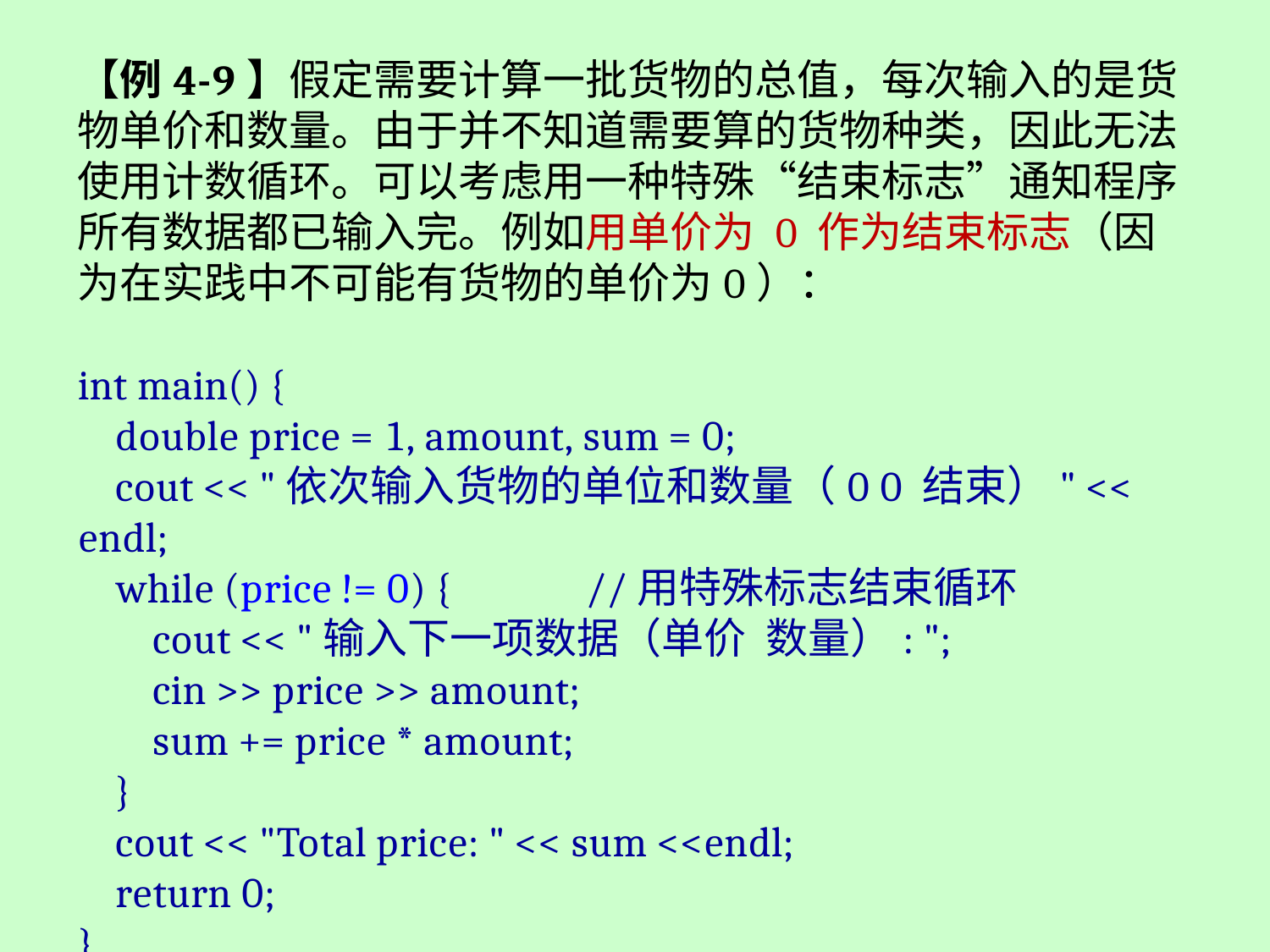

【例4-9】假定需要计算一批货物的总值，每次输入的是货物单价和数量。由于并不知道需要算的货物种类，因此无法使用计数循环。可以考虑用一种特殊“结束标志”通知程序所有数据都已输入完。例如用单价为 0 作为结束标志（因为在实践中不可能有货物的单价为0）：

int main() {
    double price = 1, amount, sum = 0;
    cout << "依次输入货物的单位和数量（0 0 结束）" << endl;
    while (price != 0) {		//用特殊标志结束循环
        cout << "输入下一项数据（单价  数量）: ";
        cin >> price >> amount;
        sum += price * amount;
    }
    cout << "Total price: " << sum <<endl;
    return 0;
}
62